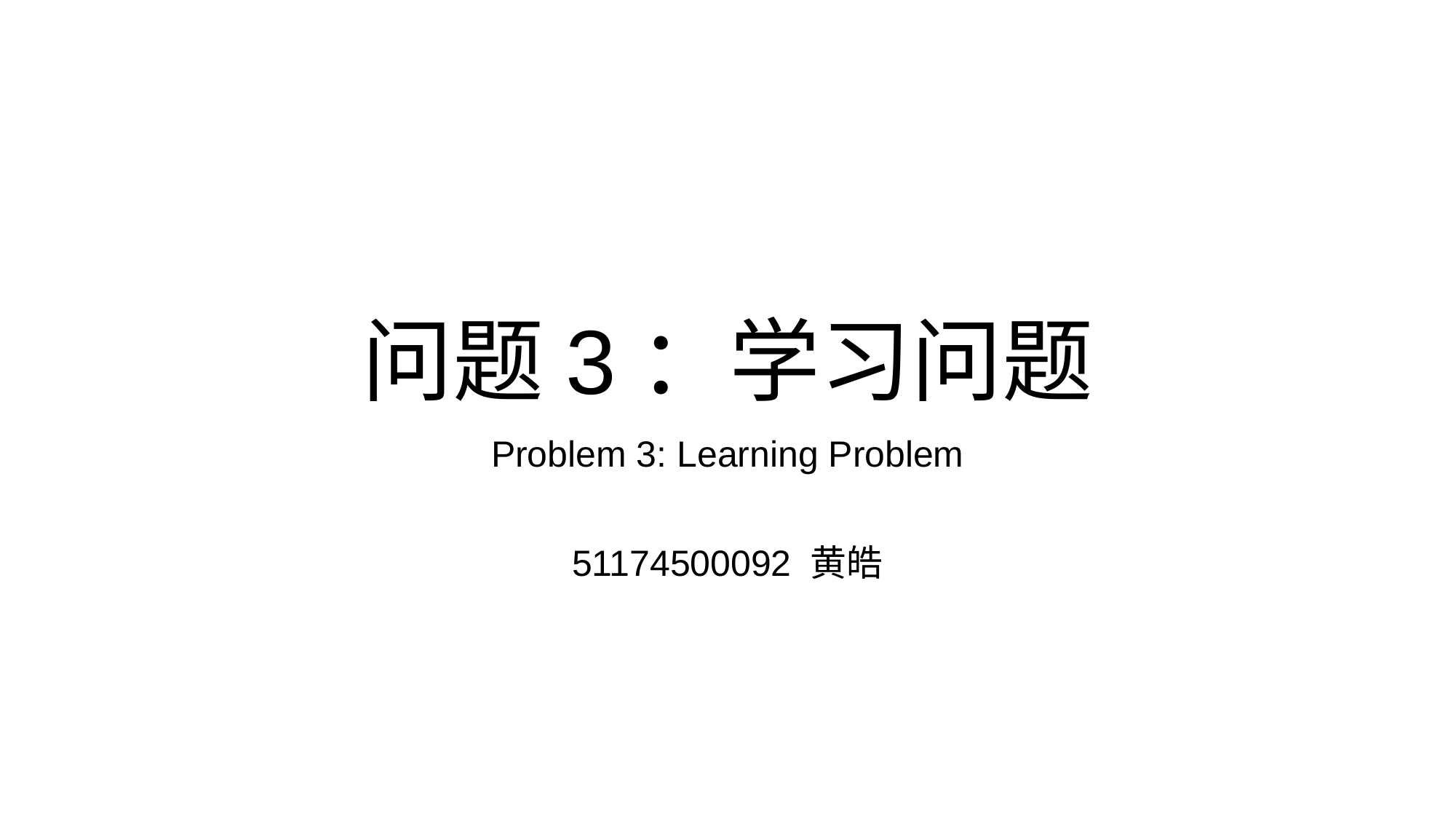

# 问题3：学习问题
Problem 3: Learning Problem

51174500092 黄皓